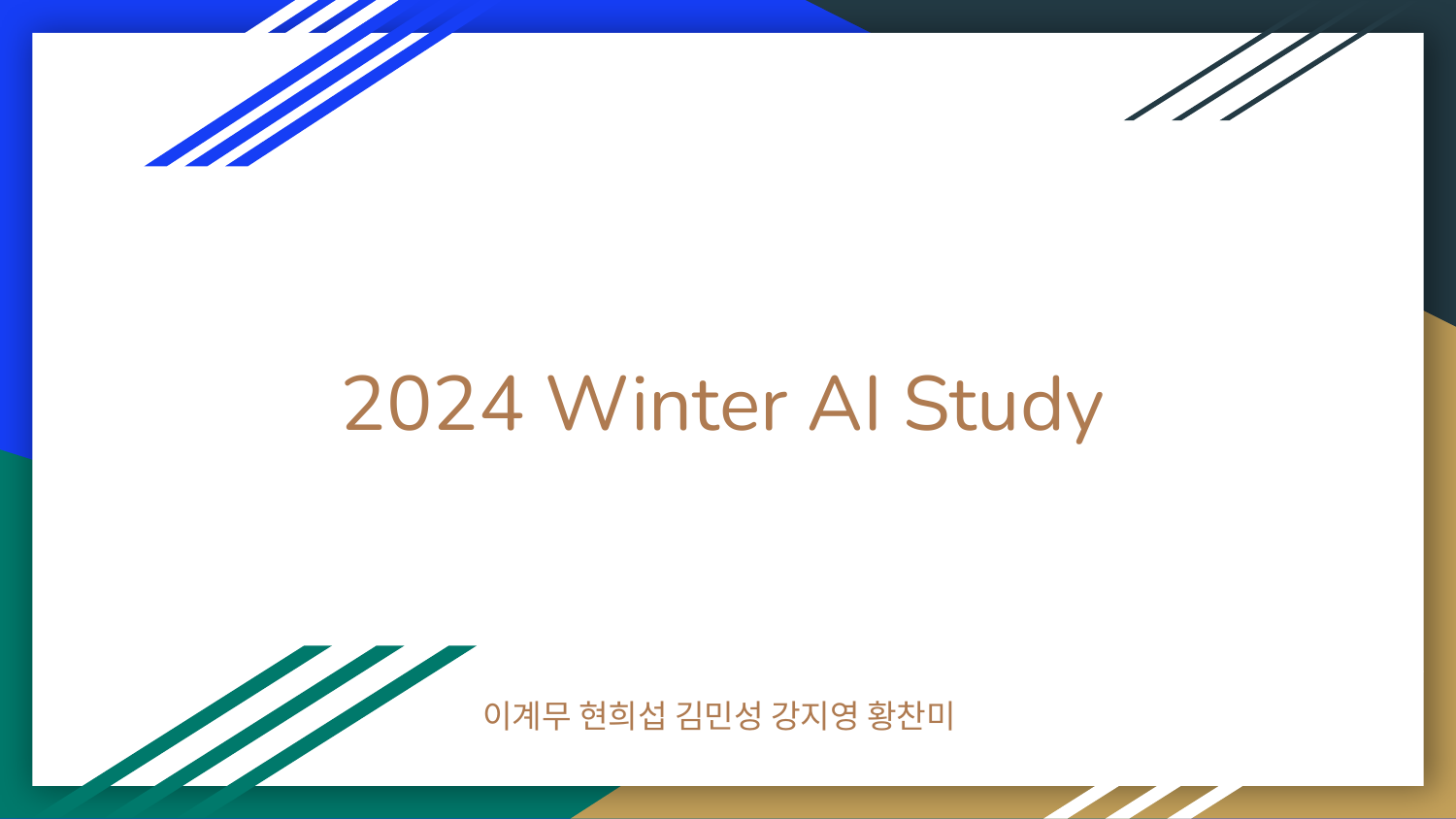

# 2024 Winter AI Study
이계무 현희섭 김민성 강지영 황찬미